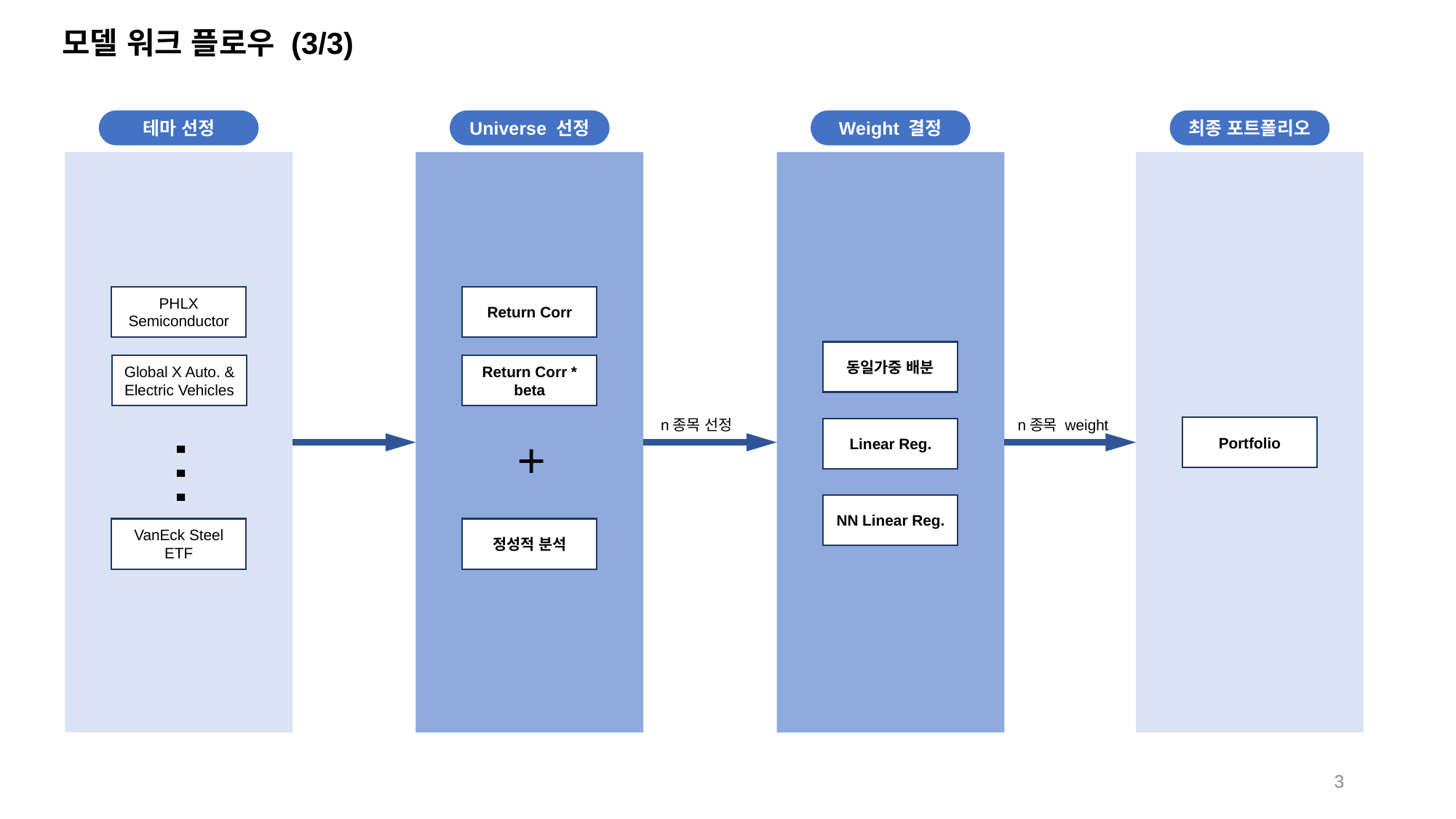

# 모델 워크 플로우 (3/3)
테마 선정
Universe 선정
Weight 결정
최종 포트폴리오

PHLX Semiconductor
Return Corr
동일가중 배분
Global X Auto. & Electric Vehicles
Return Corr * beta
n종목 선정
n종목 weight
Portfolio
Linear Reg.
…
+
NN Linear Reg.
VanEck Steel ETF
정성적 분석
3